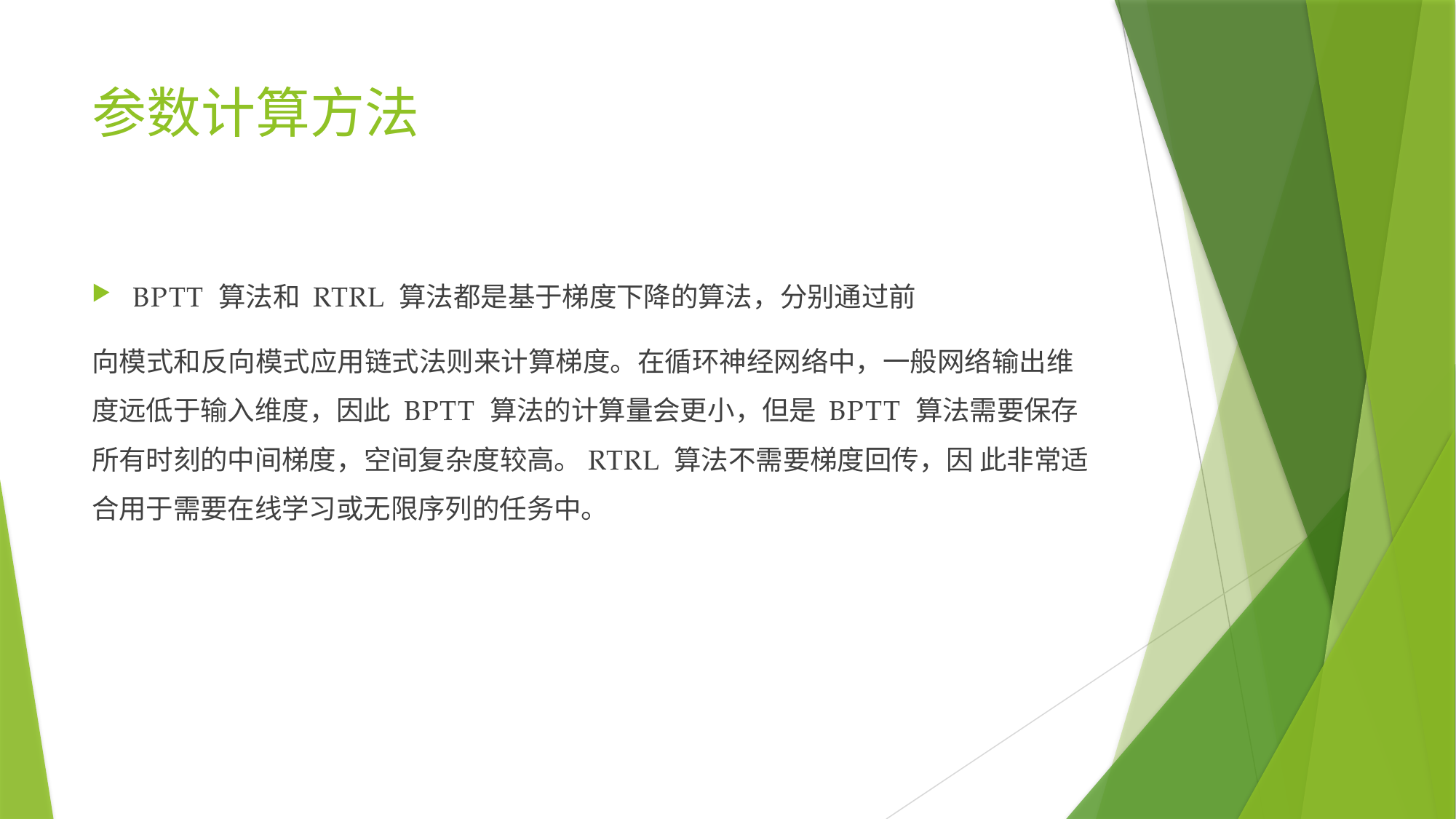

# 参数计算方法
BPTT 算法和 RTRL 算法都是基于梯度下降的算法，分别通过前
向模式和反向模式应用链式法则来计算梯度。在循环神经网络中，一般网络输出维度远低于输入维度，因此 BPTT 算法的计算量会更小，但是 BPTT 算法需要保存所有时刻的中间梯度，空间复杂度较高。RTRL 算法不需要梯度回传，因 此非常适合用于需要在线学习或无限序列的任务中。